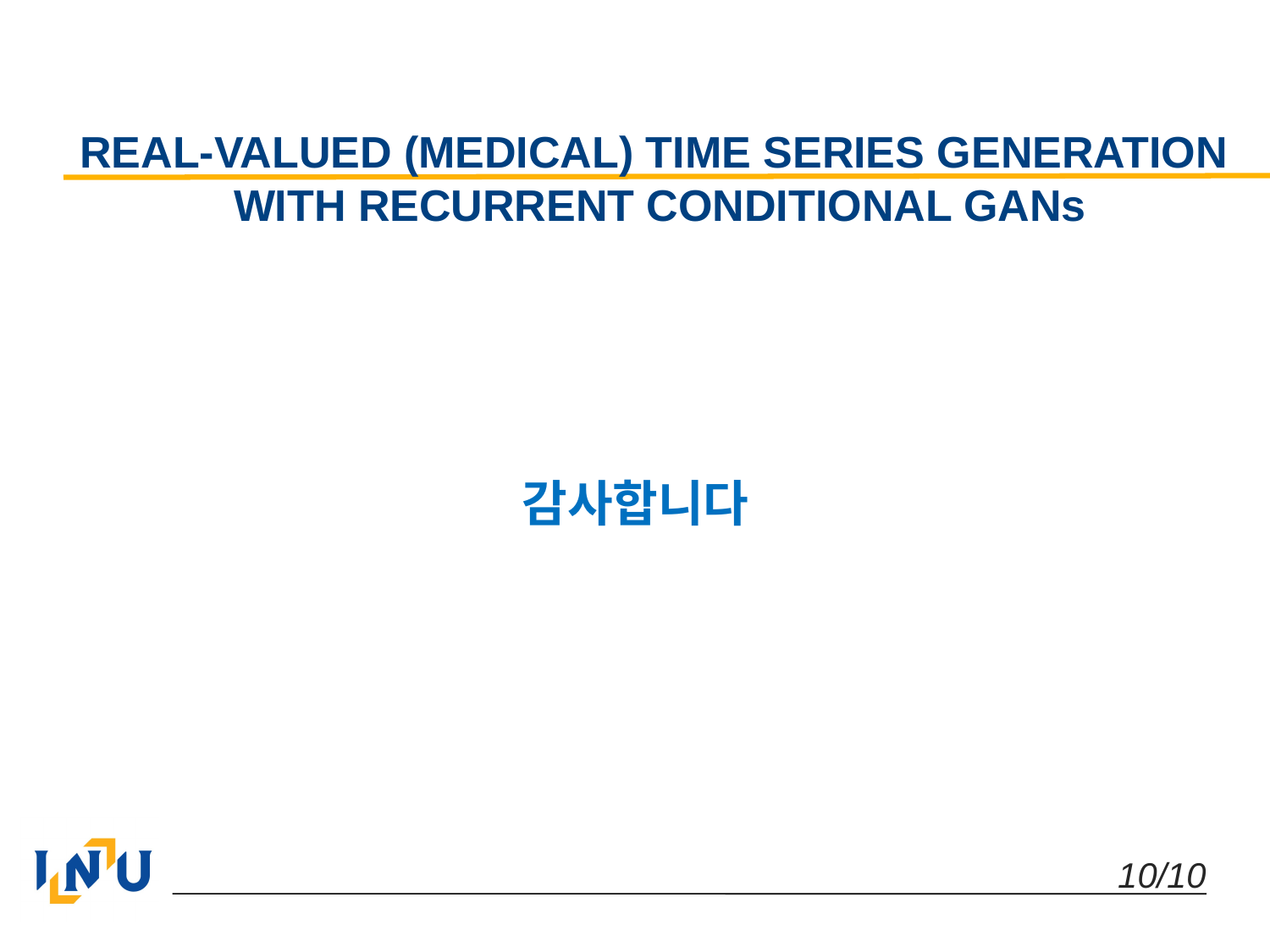

REAL-VALUED (MEDICAL) TIME SERIES GENERATION
WITH RECURRENT CONDITIONAL GANs
감사합니다
 10/10